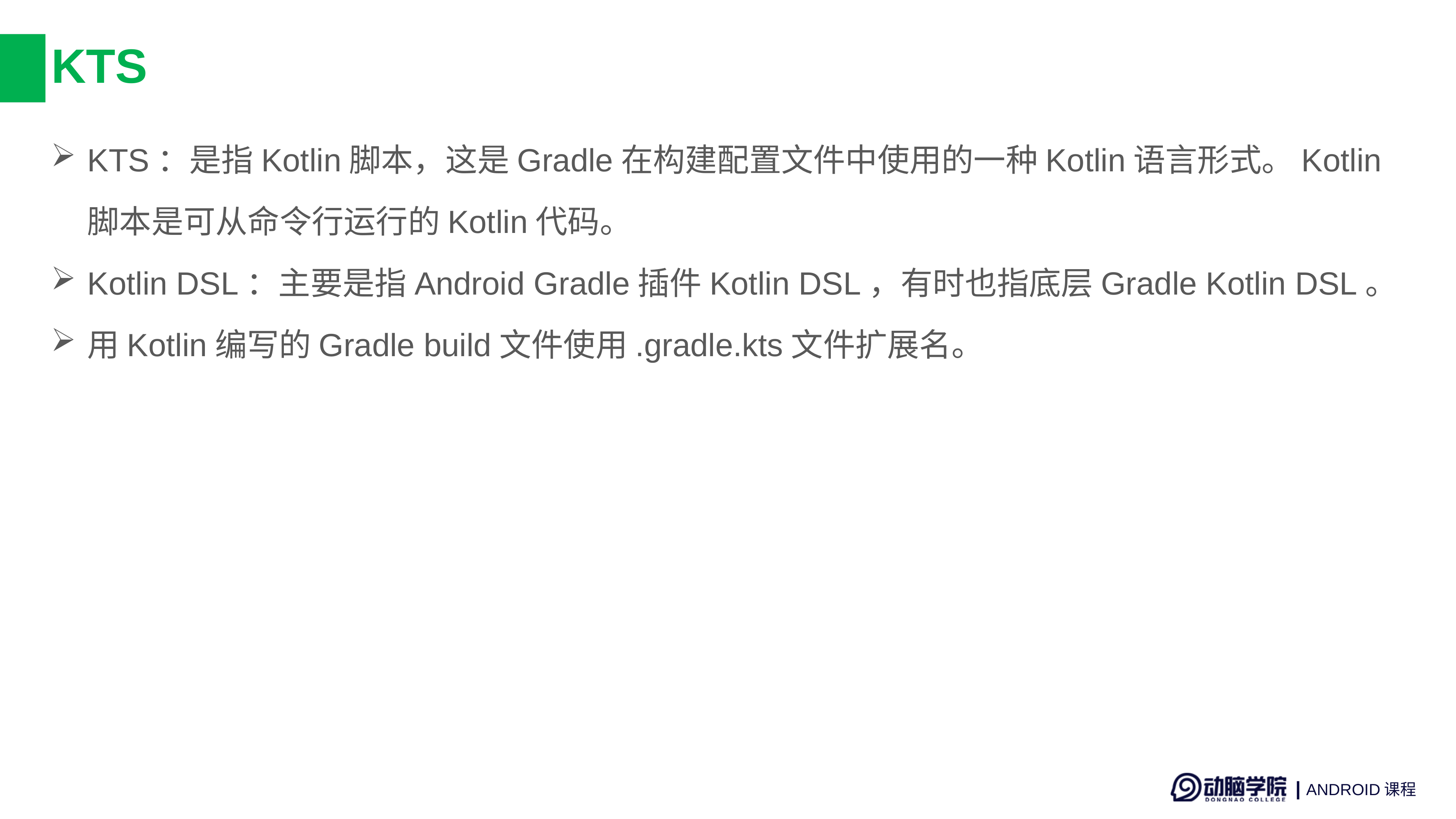

# KTS
KTS：是指Kotlin脚本，这是Gradle在构建配置文件中使用的一种Kotlin语言形式。Kotlin脚本是可从命令行运行的Kotlin代码。
Kotlin DSL：主要是指Android Gradle插件Kotlin DSL，有时也指底层Gradle Kotlin DSL。
用Kotlin编写的Gradle build文件使用.gradle.kts文件扩展名。